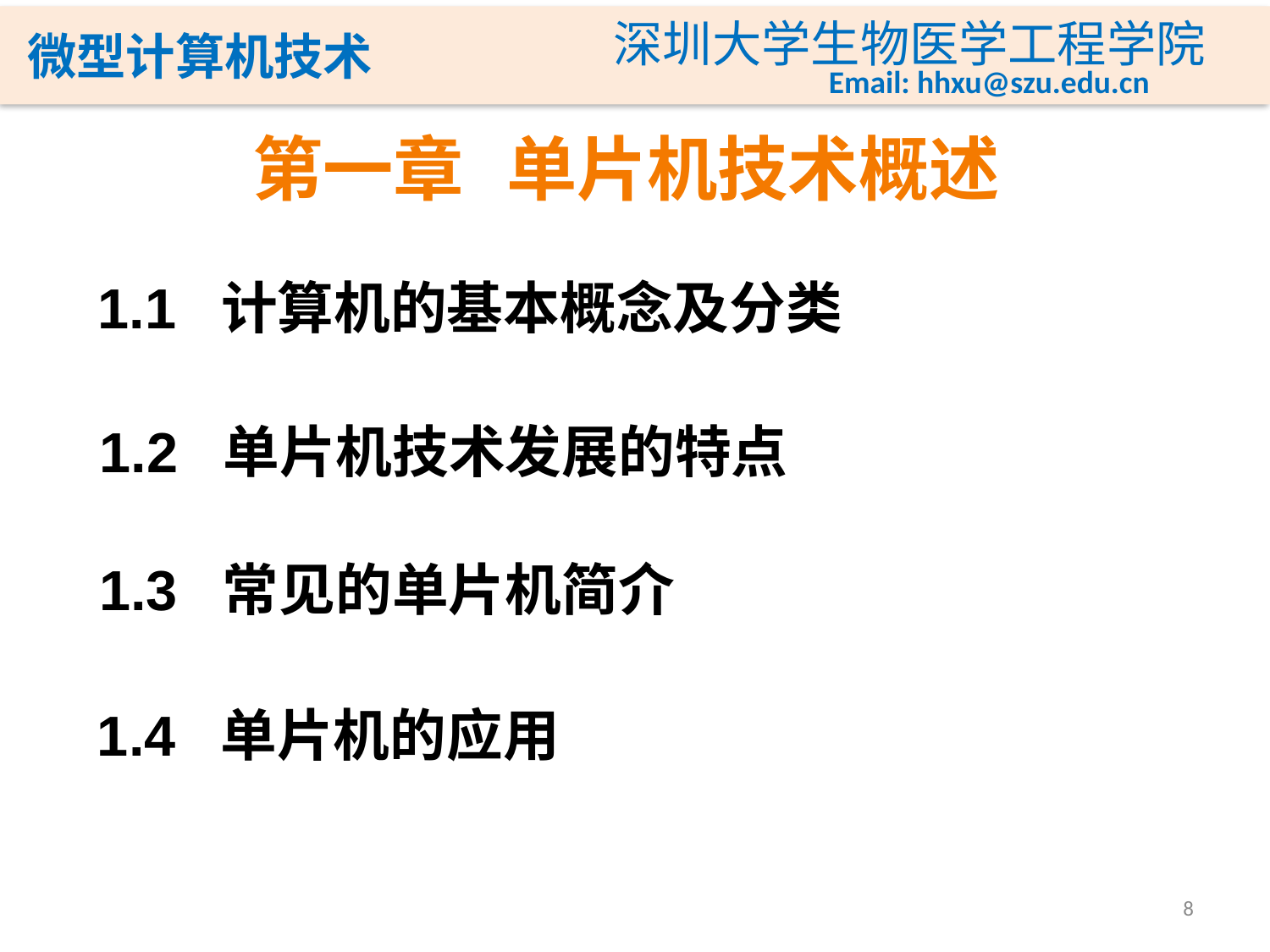

# 第一章	单片机技术概述
1.1  计算机的基本概念及分类
1.2  单片机技术发展的特点
1.3  常见的单片机简介
1.4  单片机的应用
8